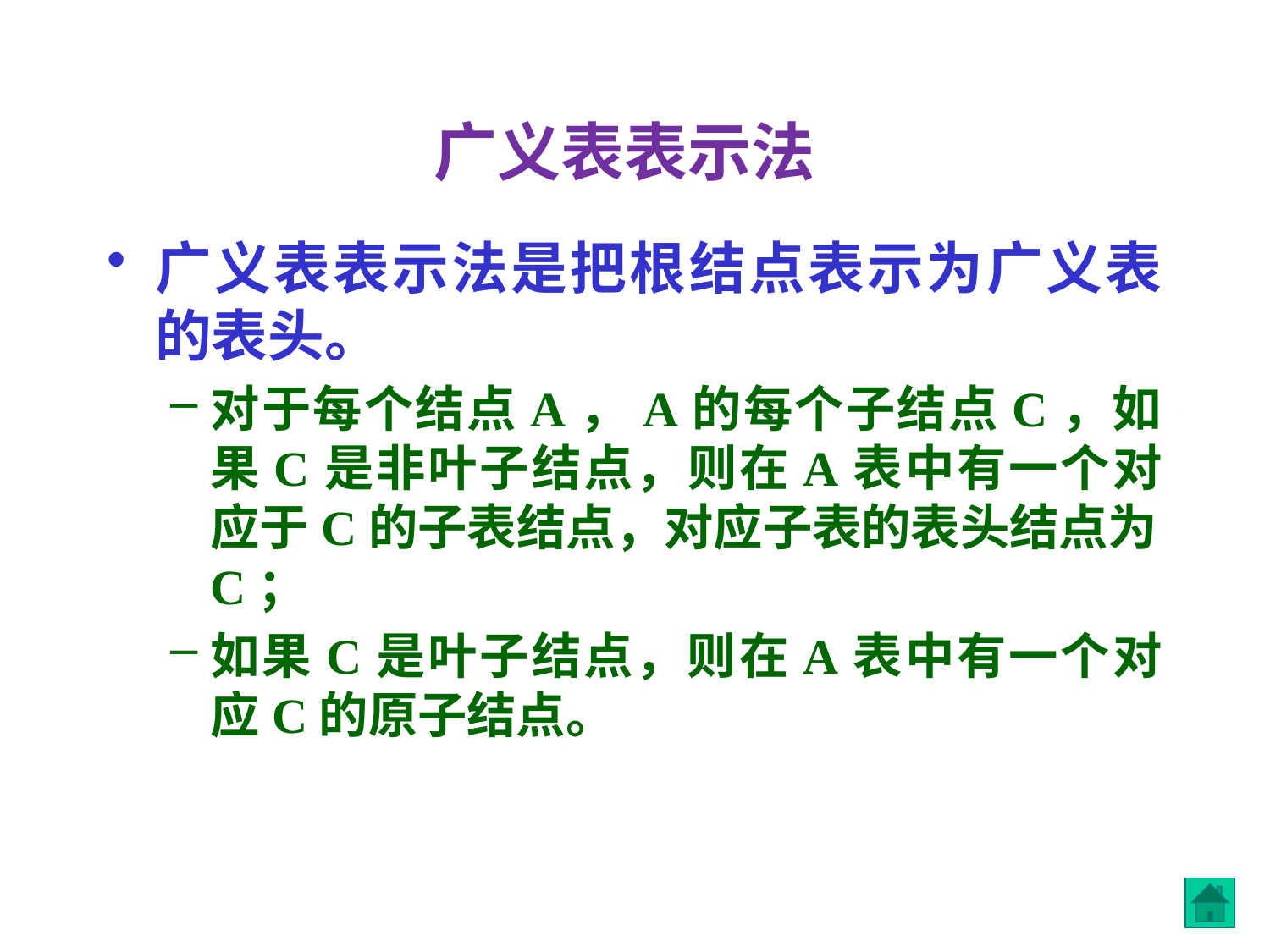

广义表表示法
广义表表示法是把根结点表示为广义表的表头。
对于每个结点A，A的每个子结点C，如果C是非叶子结点，则在A表中有一个对应于C的子表结点，对应子表的表头结点为C；
如果C是叶子结点，则在A表中有一个对应C的原子结点。